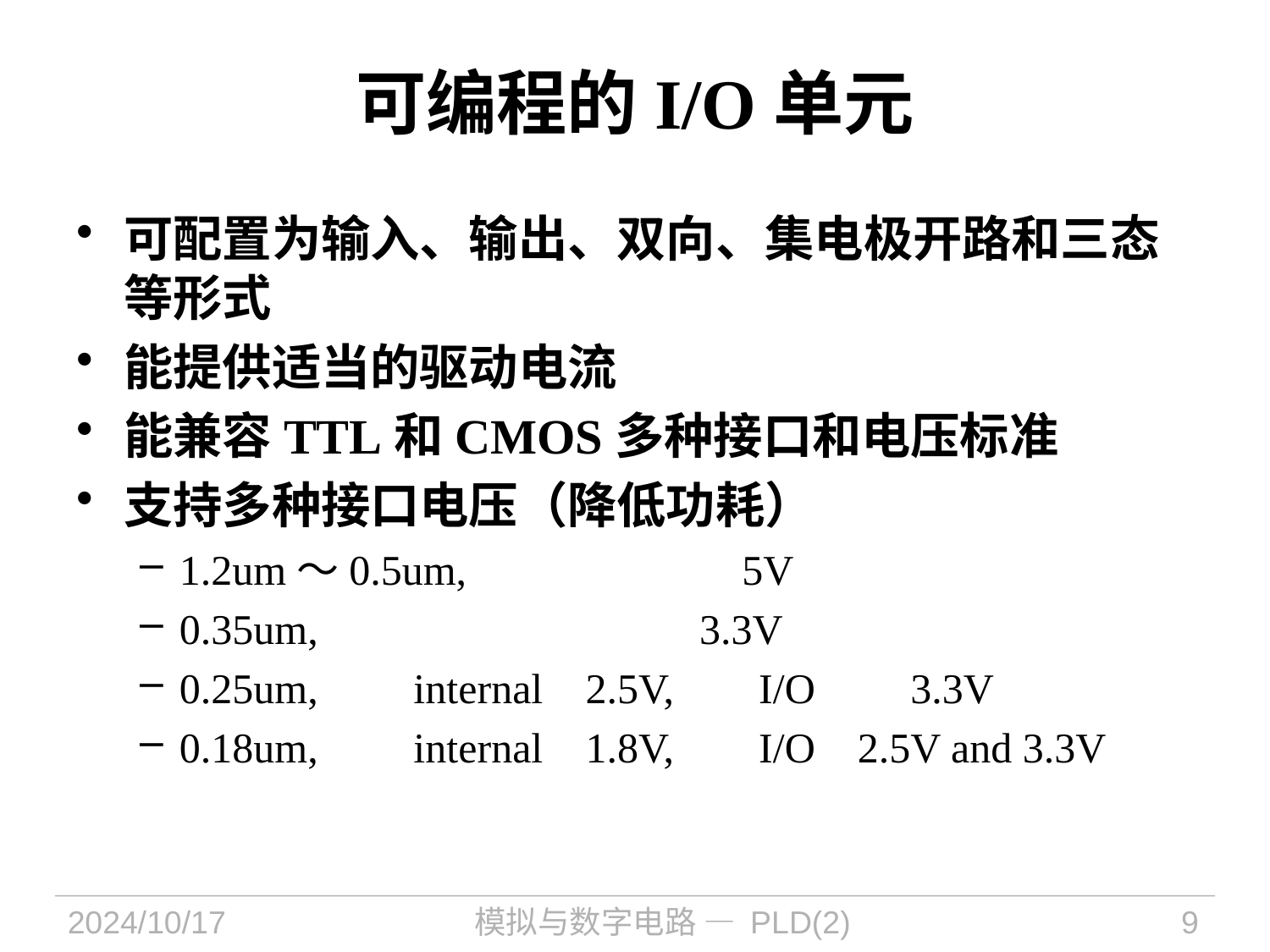

# 可编程的I/O单元
可配置为输入、输出、双向、集电极开路和三态等形式
能提供适当的驱动电流
能兼容TTL和CMOS多种接口和电压标准
支持多种接口电压（降低功耗）
1.2um～0.5um,                          5V
0.35um,                                    3.3V
0.25um,         internal    2.5V,        I/O         3.3V
0.18um,         internal    1.8V,        I/O    2.5V and 3.3V
2024/10/17
模拟与数字电路 — PLD(2)
9